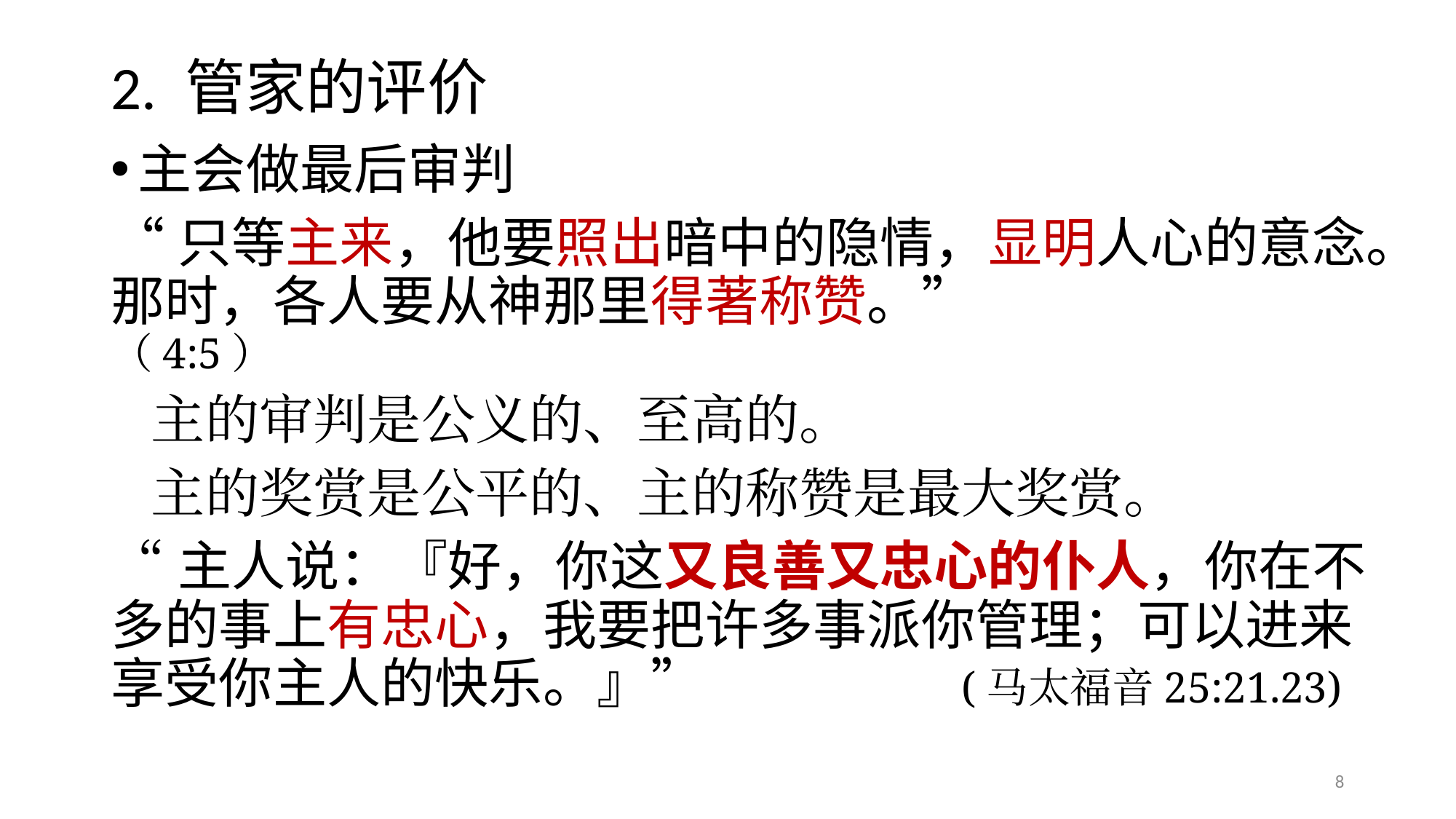

# 2. 管家的评价
主会做最后审判
“只等主来，他要照出暗中的隐情，显明人心的意念。那时，各人要从神那里得著称赞。”                      （4:5）
  主的审判是公义的、至高的。
  主的奖赏是公平的、主的称赞是最大奖赏。
“主人说：『好，你这又良善又忠心的仆人，你在不多的事上有忠心，我要把许多事派你管理；可以进来享受你主人的快乐。』”                    (马太福音25:21.23)
8